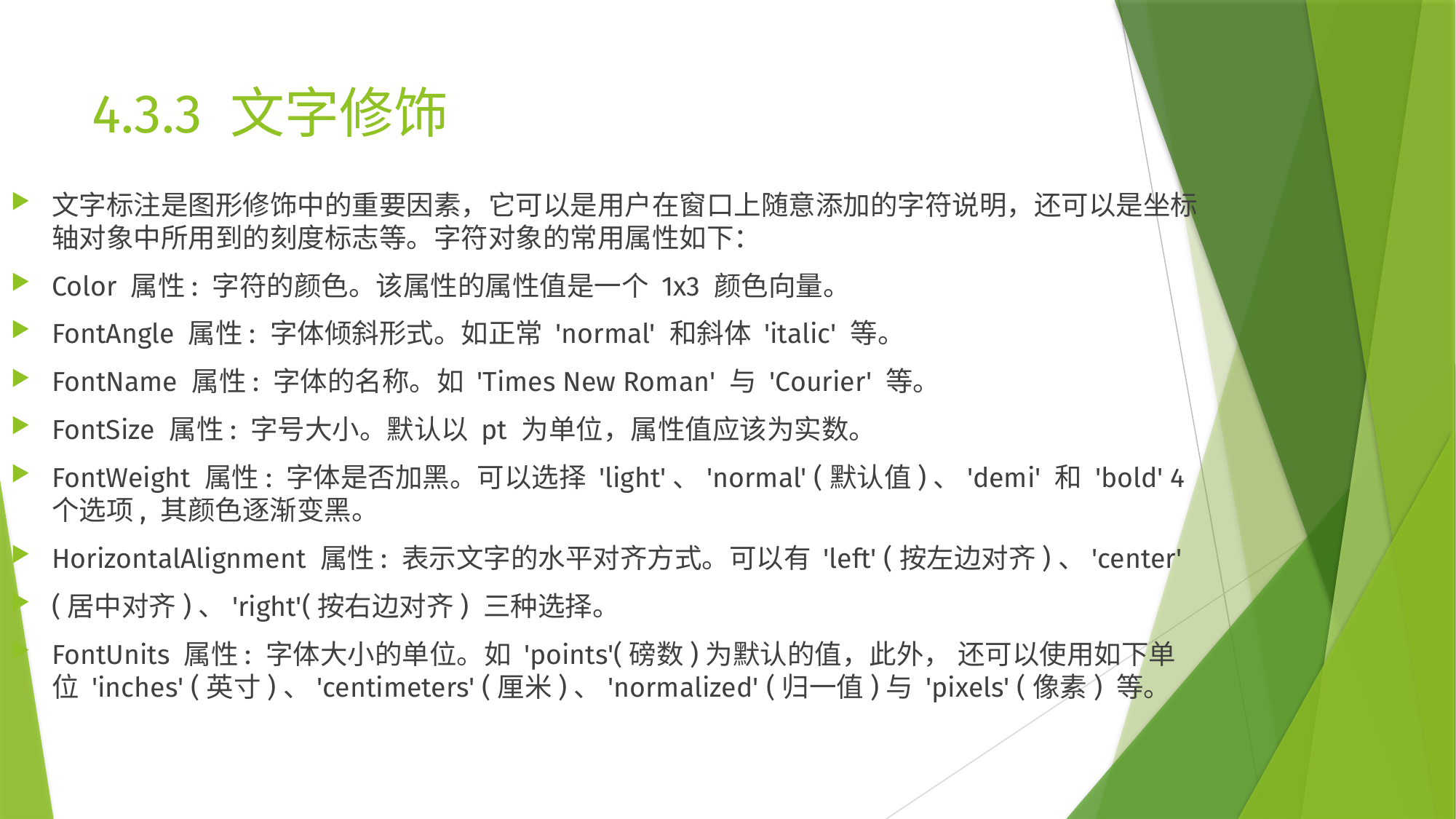

# 4.3.3 文字修饰
文字标注是图形修饰中的重要因素，它可以是用户在窗口上随意添加的字符说明，还可以是坐标轴对象中所用到的刻度标志等。字符对象的常用属性如下：
Color 属性: 字符的颜色。该属性的属性值是一个 1x3 颜色向量。
FontAngle 属性: 字体倾斜形式。如正常 'normal' 和斜体 'italic' 等。
FontName 属性: 字体的名称。如 'Times New Roman' 与 'Courier' 等。
FontSize 属性: 字号大小。默认以 pt 为单位，属性值应该为实数。
FontWeight 属性: 字体是否加黑。可以选择 'light'、'normal' (默认值)、'demi' 和 'bold' 4 个选项, 其颜色逐渐变黑。
HorizontalAlignment 属性: 表示文字的水平对齐方式。可以有 'left' (按左边对齐)、'center'
(居中对齐)、'right'(按右边对齐) 三种选择。
FontUnits 属性: 字体大小的单位。如 'points'(磅数)为默认的值，此外， 还可以使用如下单位 'inches' (英寸)、'centimeters' (厘米)、'normalized' (归一值)与 'pixels' (像素) 等。